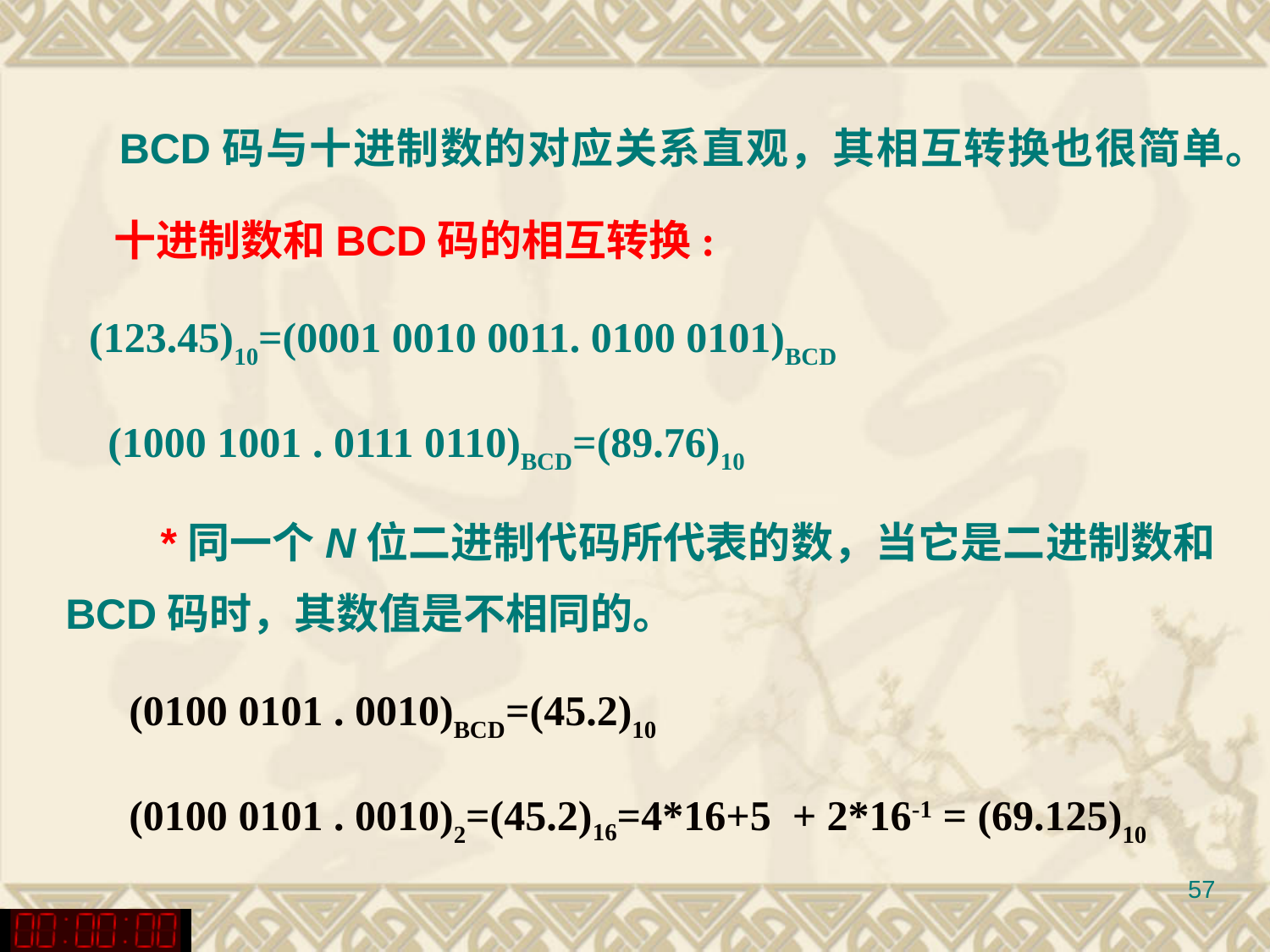

BCD码与十进制数的对应关系直观，其相互转换也很简单。
    十进制数和BCD码的相互转换:
  (123.45)10=(0001 0010 0011. 0100 0101)BCD
    (1000 1001 . 0111 0110)BCD=(89.76)10
　　*同一个N位二进制代码所代表的数，当它是二进制数和BCD码时，其数值是不相同的。
(0100 0101 . 0010)BCD=(45.2)10
(0100 0101 . 0010)2=(45.2)16=4*16+5  + 2*16-1 = (69.125)10
57